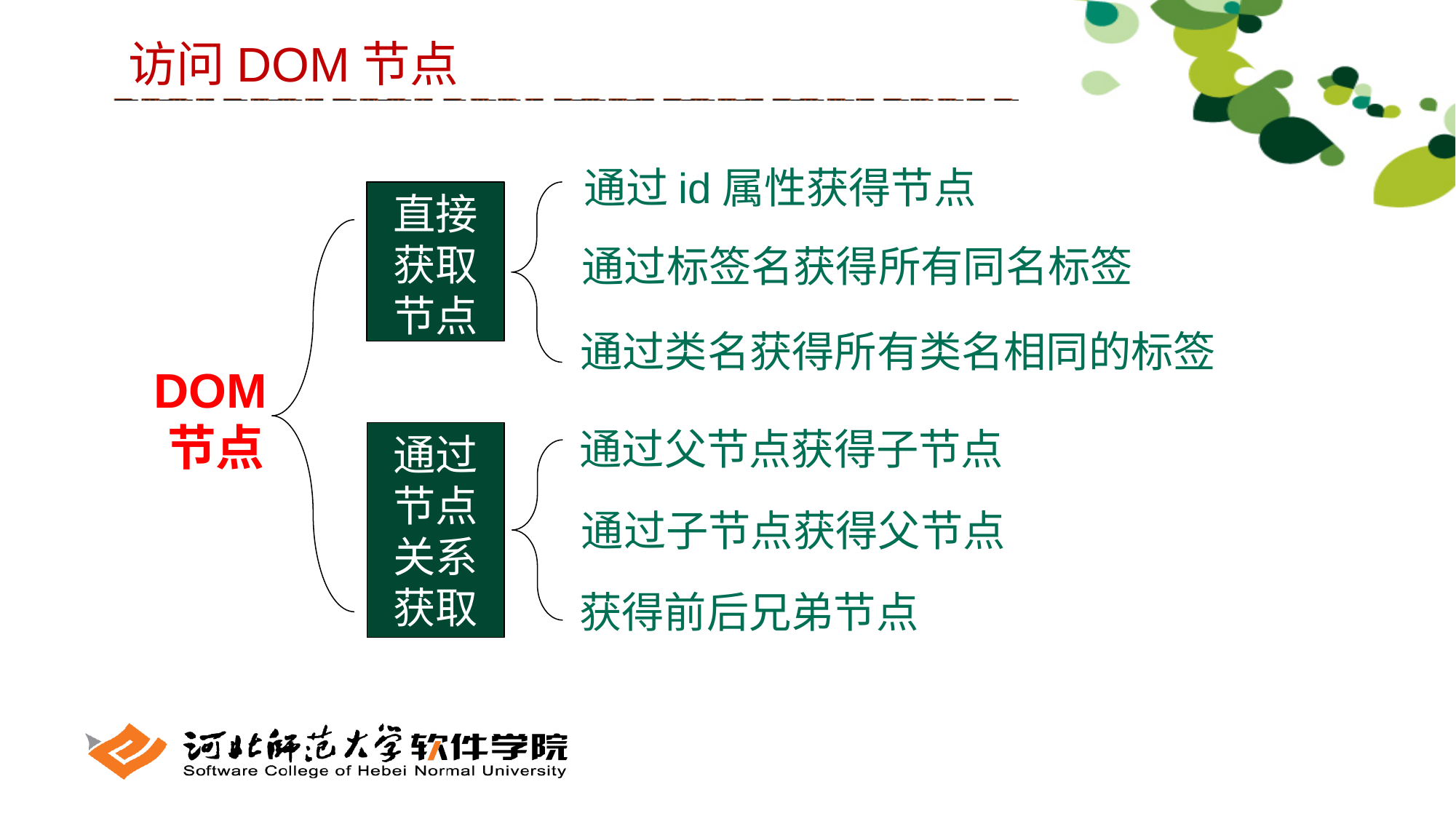

访问DOM节点
通过id属性获得节点
直接获取节点

通过标签名获得所有同名标签
通过类名获得所有类名相同的标签
DOM节点
通过父节点获得子节点
通过节点关系获取

通过子节点获得父节点
获得前后兄弟节点